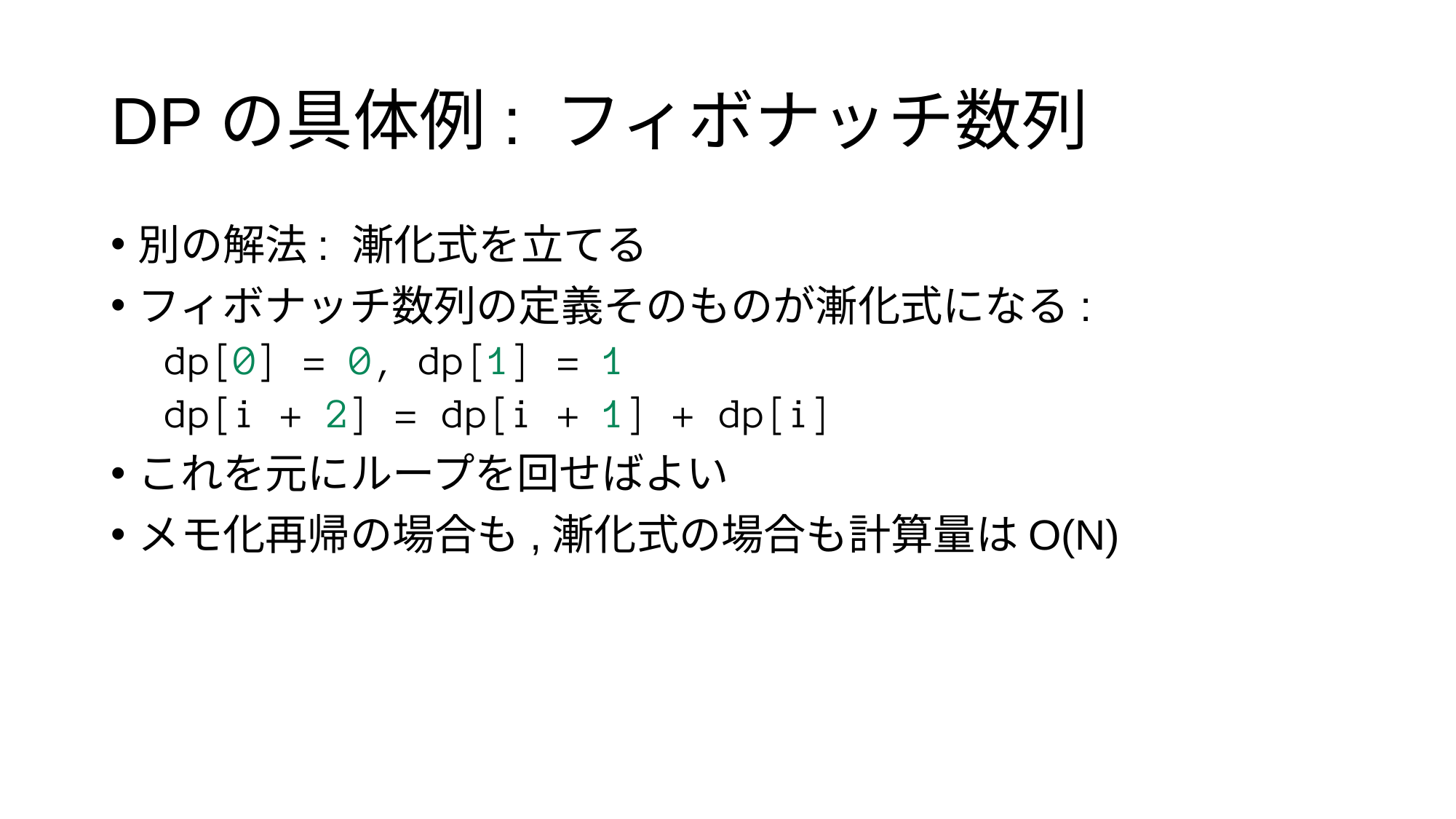

# DPの具体例: フィボナッチ数列
別の解法: 漸化式を立てる
フィボナッチ数列の定義そのものが漸化式になる:
dp[0] = 0, dp[1] = 1
dp[i + 2] = dp[i + 1] + dp[i]
これを元にループを回せばよい
メモ化再帰の場合も,漸化式の場合も計算量はO(N)